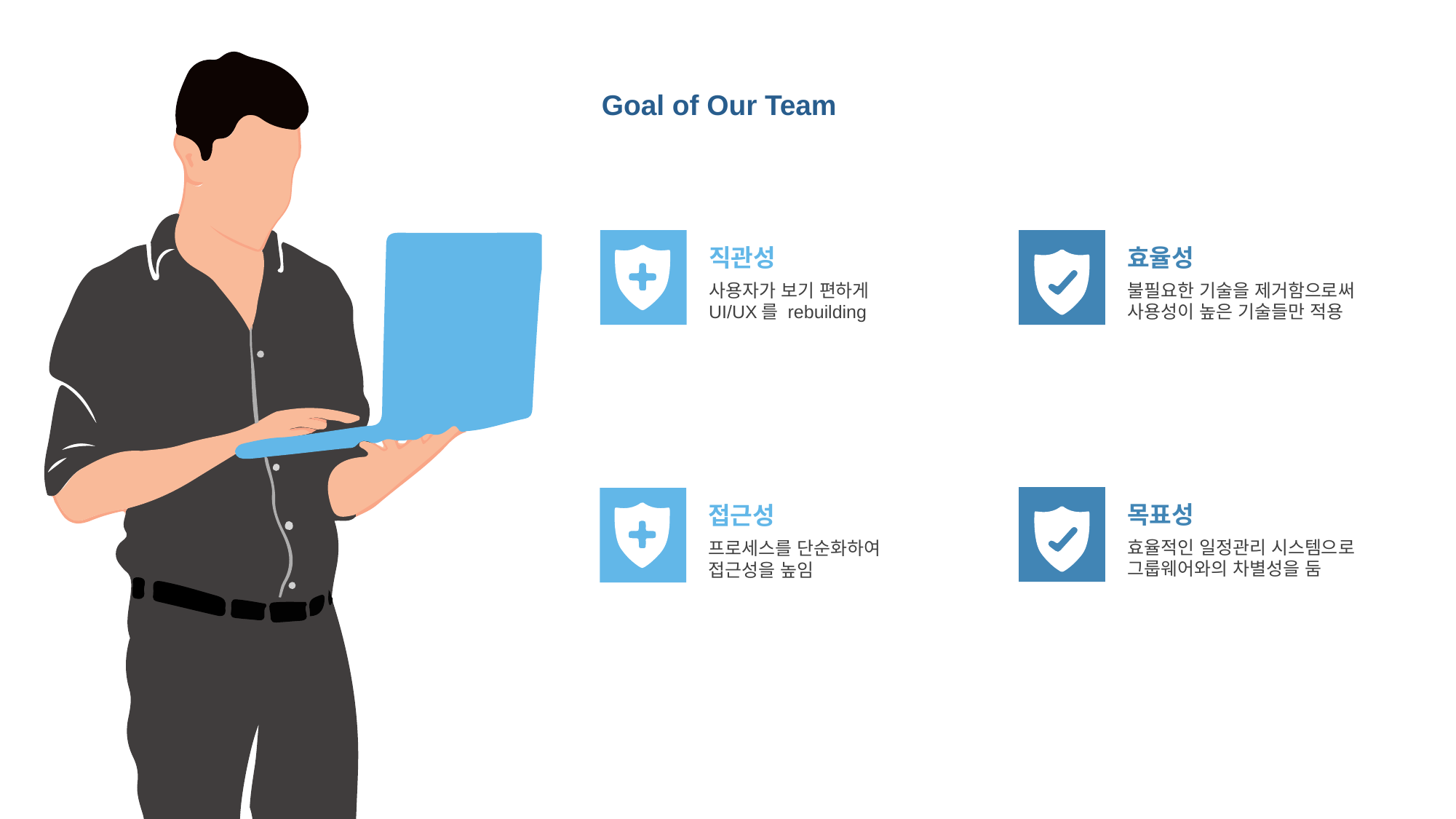

Goal of Our Team

직관성

사용자가 보기 편하게
UI/UX를 rebuilding

효율성

불필요한 기술을 제거함으로써
사용성이 높은 기술들만 적용

목표성

효율적인 일정관리 시스템으로
그룹웨어와의 차별성을 둠

접근성

프로세스를 단순화하여
접근성을 높임